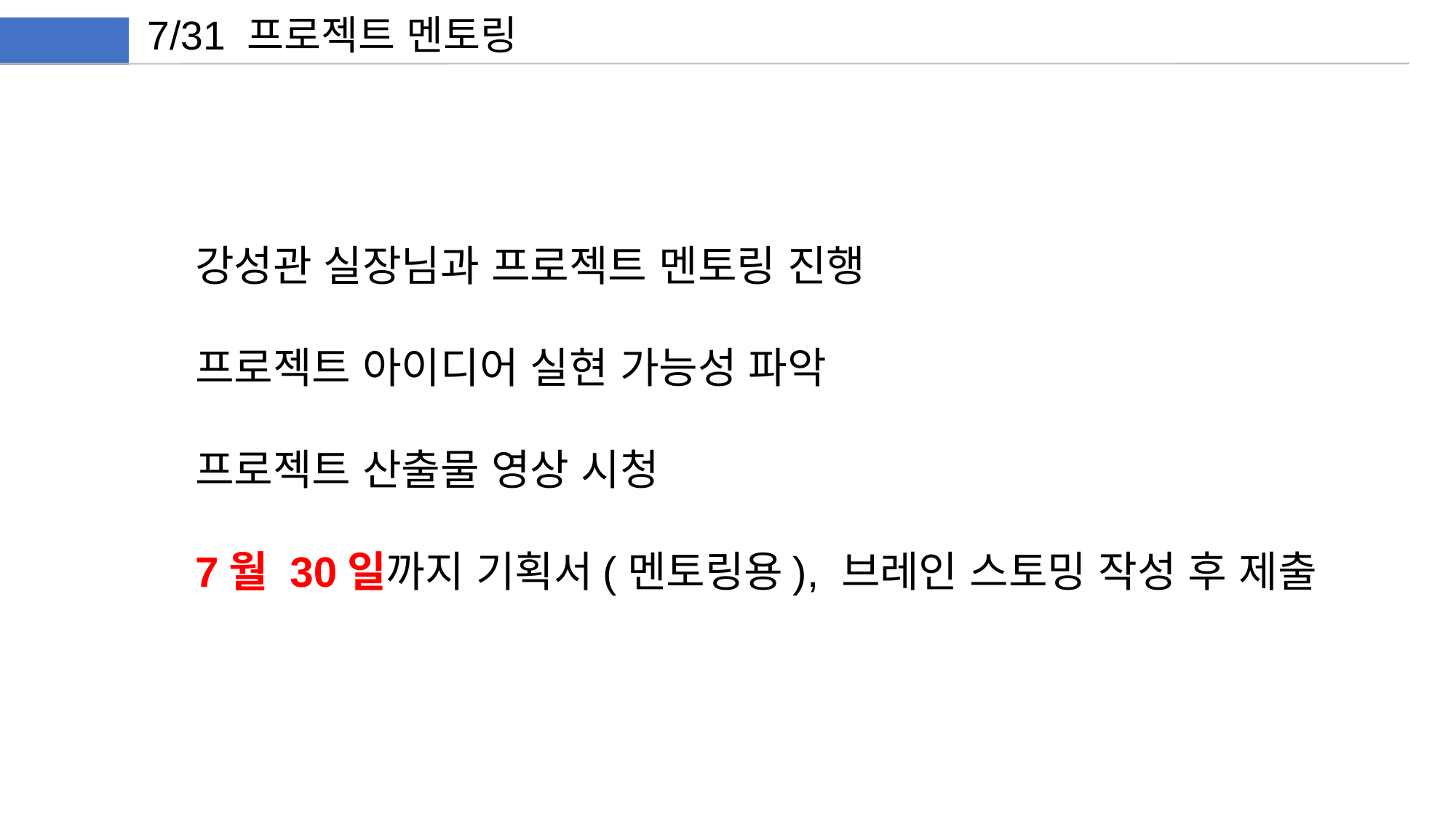

7/31 프로젝트 멘토링

강성관 실장님과 프로젝트 멘토링 진행

프로젝트 아이디어 실현 가능성 파악

프로젝트 산출물 영상 시청

7월 30일까지 기획서(멘토링용), 브레인 스토밍 작성 후 제출